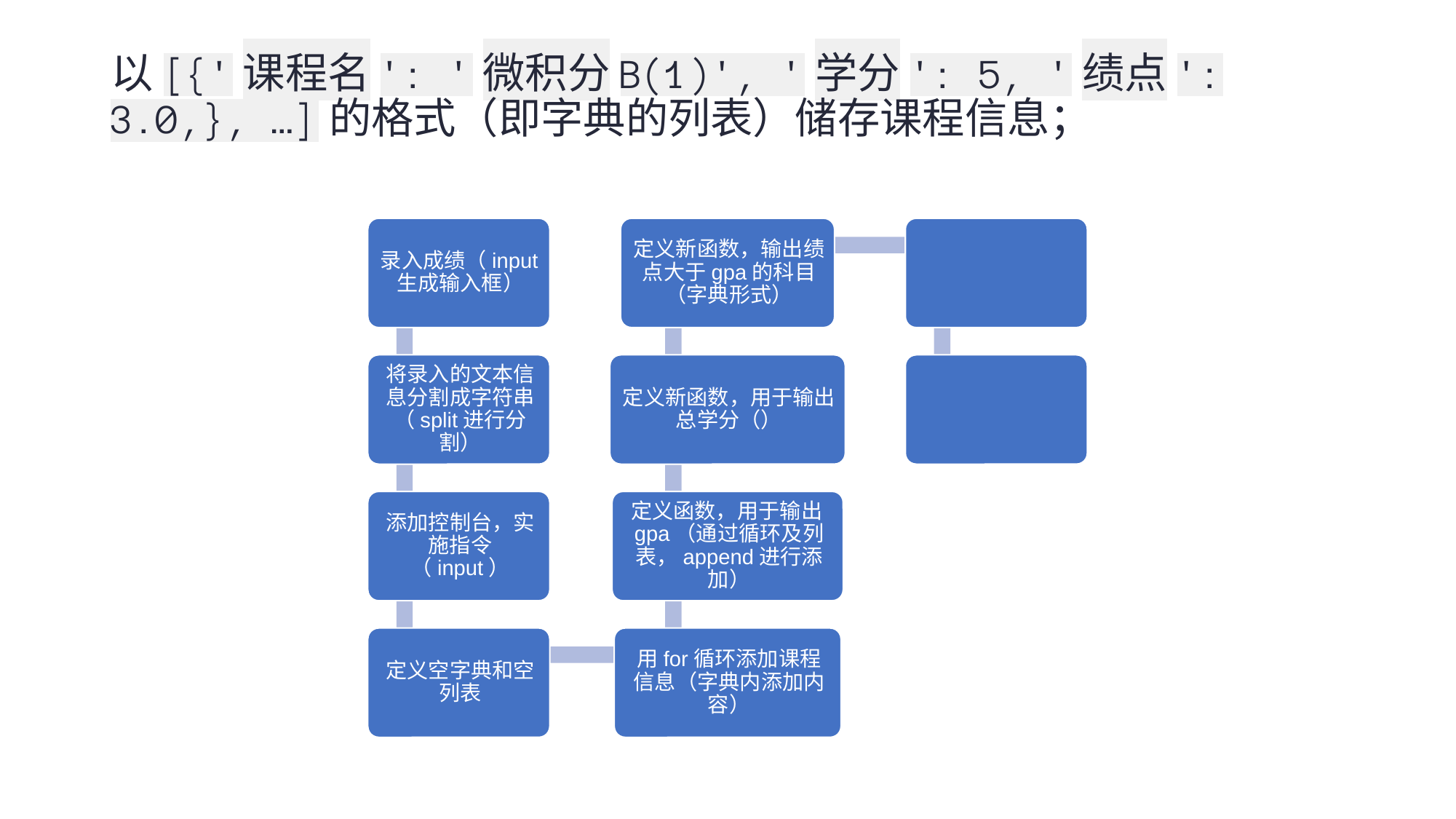

# 以[{'课程名': '微积分B(1)', '学分': 5, '绩点': 3.0,}, …]的格式（即字典的列表）储存课程信息；
录入成绩（input生成输入框）
将录入的文本信息分割成字符串（split进行分割）
添加控制台，实施指令（input）
定义空字典和空列表
用for循环添加课程信息（字典内添加内容）
定义函数，用于输出gpa（通过循环及列表，append进行添加）
定义新函数，用于输出总学分（）
定义新函数，输出绩点大于gpa的科目（字典形式）